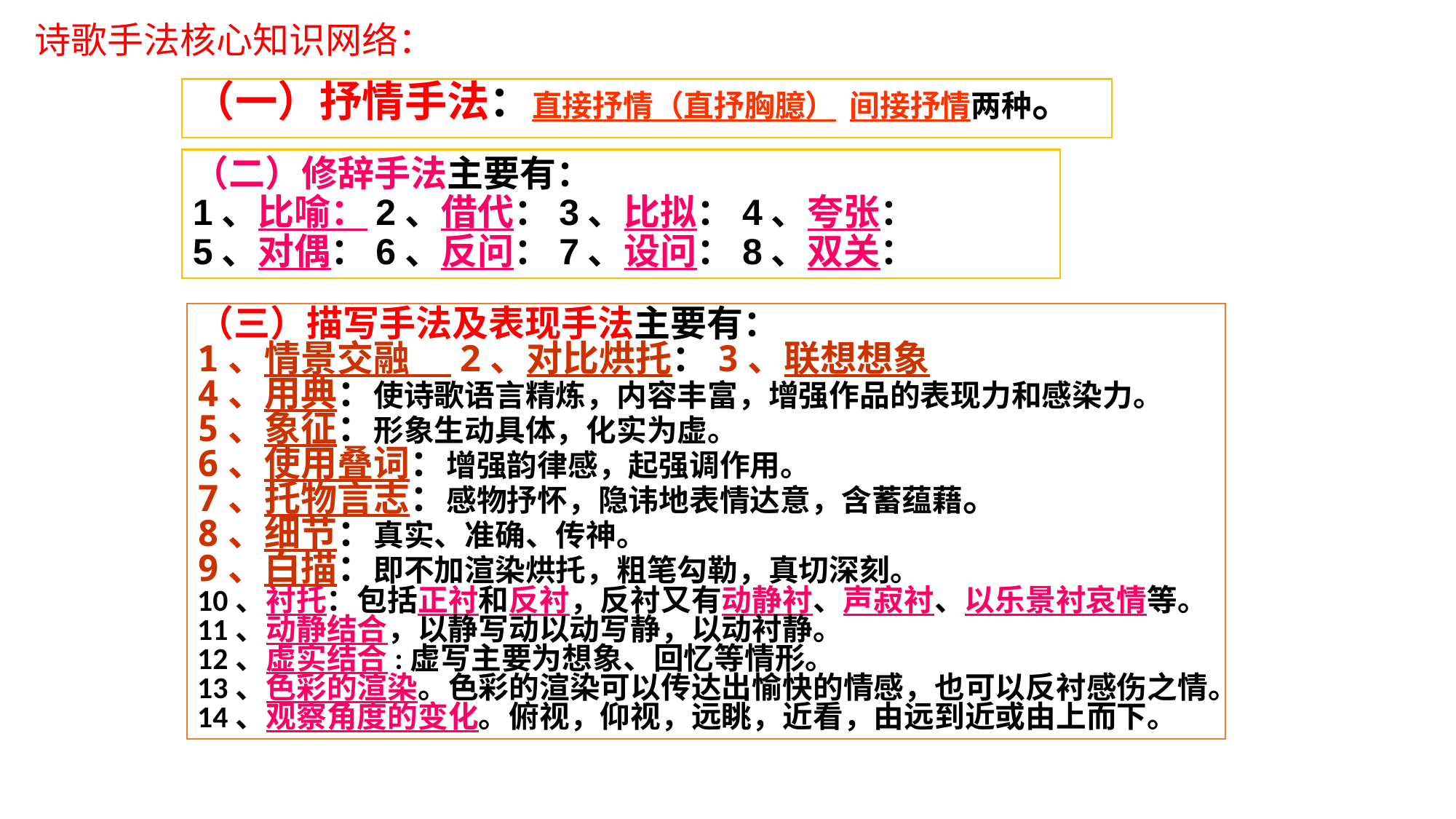

诗歌手法核心知识网络：
（一）抒情手法：直接抒情（直抒胸臆）  间接抒情两种。
（二）修辞手法主要有：
1、比喻：2、借代：3、比拟：4、夸张：
5、对偶：6、反问：7、设问：8、双关：
（三）描写手法及表现手法主要有：
1、情景交融     2、对比烘托：3、联想想象
4、用典：使诗歌语言精炼，内容丰富，增强作品的表现力和感染力。
5、象征：形象生动具体，化实为虚。
6、使用叠词：增强韵律感，起强调作用。
7、托物言志：感物抒怀，隐讳地表情达意，含蓄蕴藉。
8、细节：真实、准确、传神。
9、白描：即不加渲染烘托，粗笔勾勒，真切深刻。
10、衬托：包括正衬和反衬，反衬又有动静衬、声寂衬、以乐景衬哀情等。
11、动静结合，以静写动以动写静，以动衬静。
12、虚实结合:虚写主要为想象、回忆等情形。
13、色彩的渲染。色彩的渲染可以传达出愉快的情感，也可以反衬感伤之情。
14、观察角度的变化。俯视，仰视，远眺，近看，由远到近或由上而下。
9